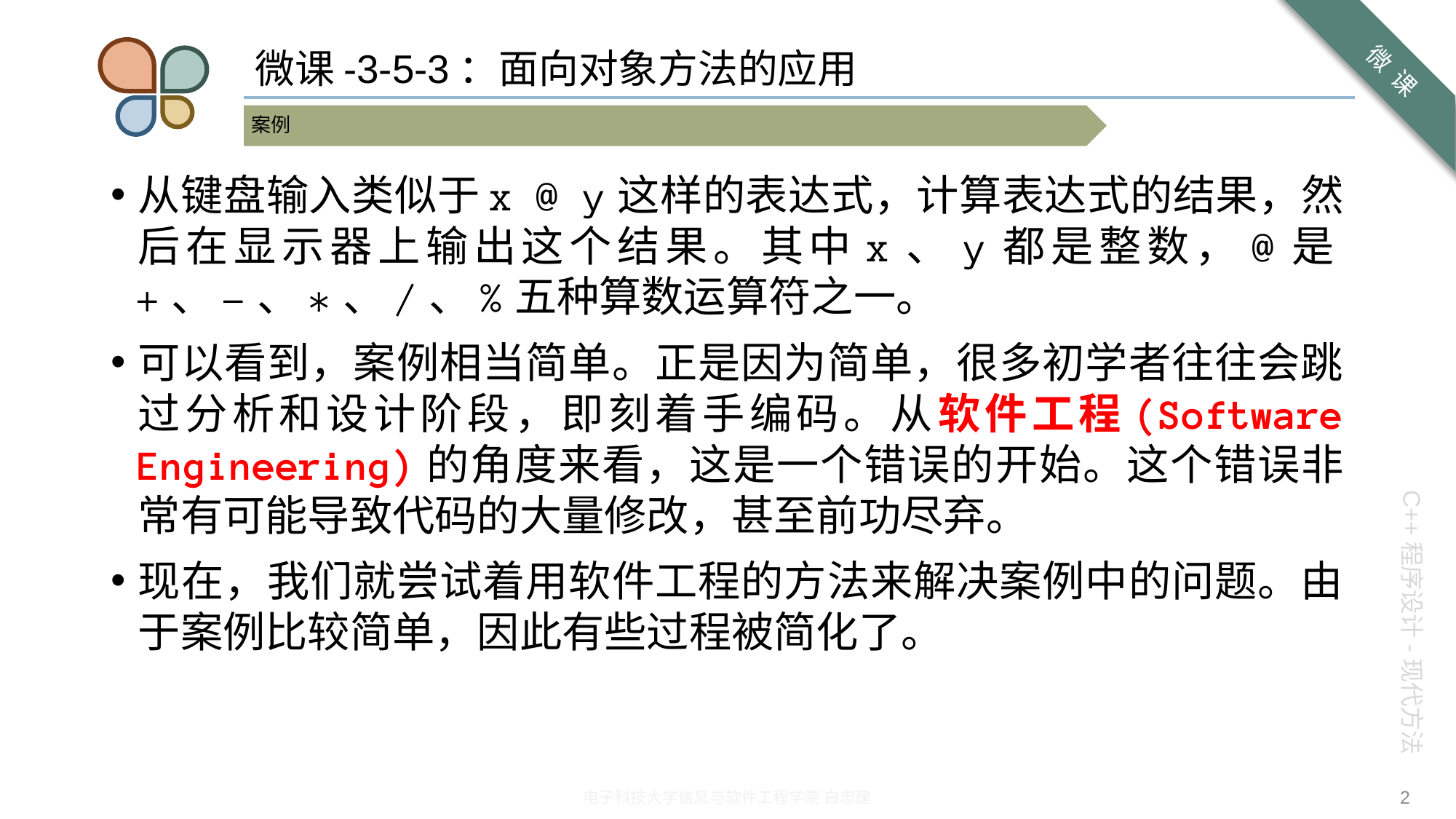

# 微课-3-5-3：面向对象方法的应用
案例
从键盘输入类似于x @ y这样的表达式，计算表达式的结果，然后在显示器上输出这个结果。其中x、y都是整数，@是+、-、*、/、%五种算数运算符之一。
可以看到，案例相当简单。正是因为简单，很多初学者往往会跳过分析和设计阶段，即刻着手编码。从软件工程(Software Engineering)的角度来看，这是一个错误的开始。这个错误非常有可能导致代码的大量修改，甚至前功尽弃。
现在，我们就尝试着用软件工程的方法来解决案例中的问题。由于案例比较简单，因此有些过程被简化了。

2